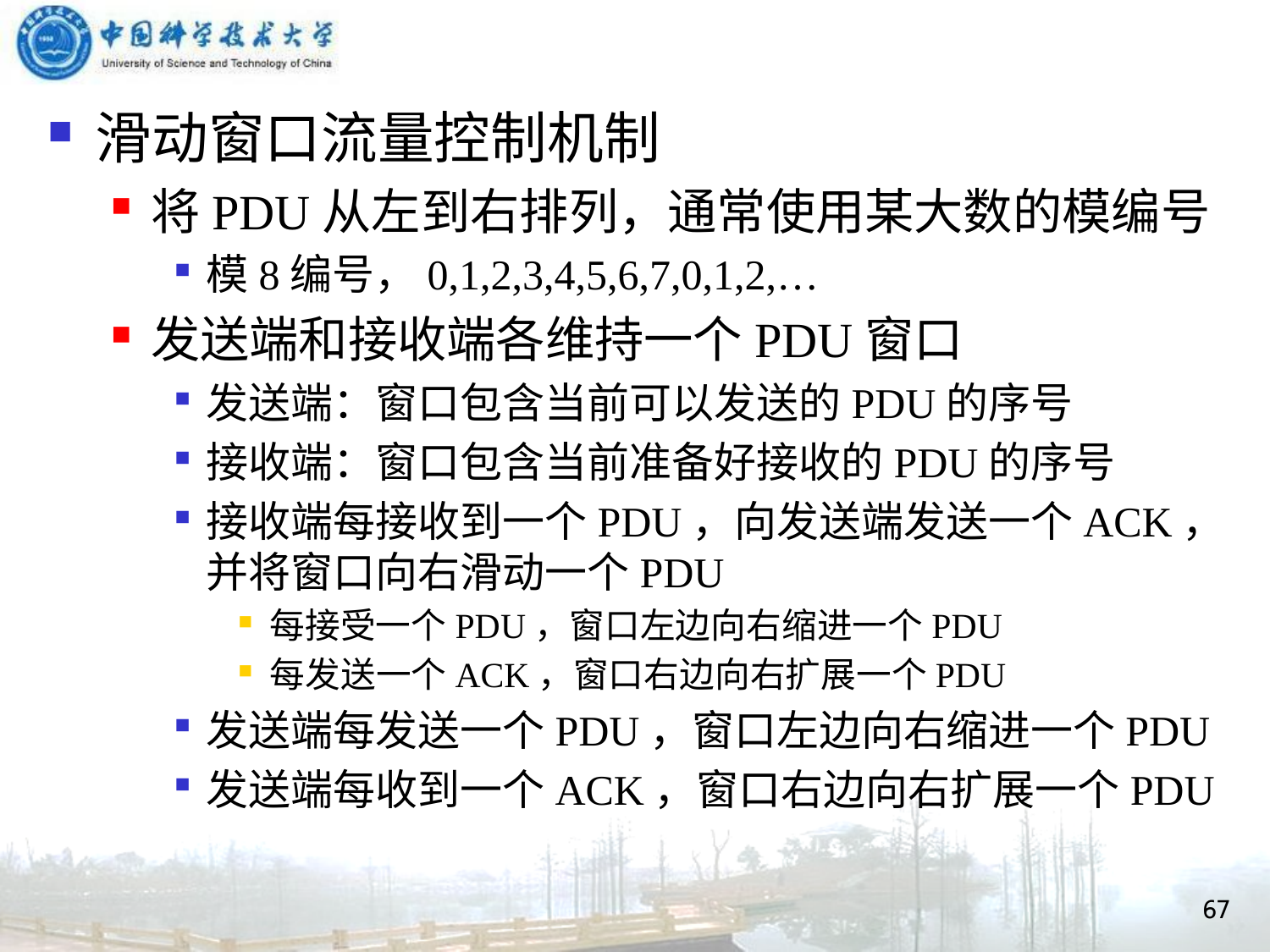

滑动窗口流量控制机制
将PDU从左到右排列，通常使用某大数的模编号
模8编号，0,1,2,3,4,5,6,7,0,1,2,…
发送端和接收端各维持一个PDU窗口
发送端：窗口包含当前可以发送的PDU的序号
接收端：窗口包含当前准备好接收的PDU的序号
接收端每接收到一个PDU，向发送端发送一个ACK，并将窗口向右滑动一个PDU
每接受一个PDU，窗口左边向右缩进一个PDU
每发送一个ACK，窗口右边向右扩展一个PDU
发送端每发送一个PDU，窗口左边向右缩进一个PDU
发送端每收到一个ACK，窗口右边向右扩展一个PDU

67